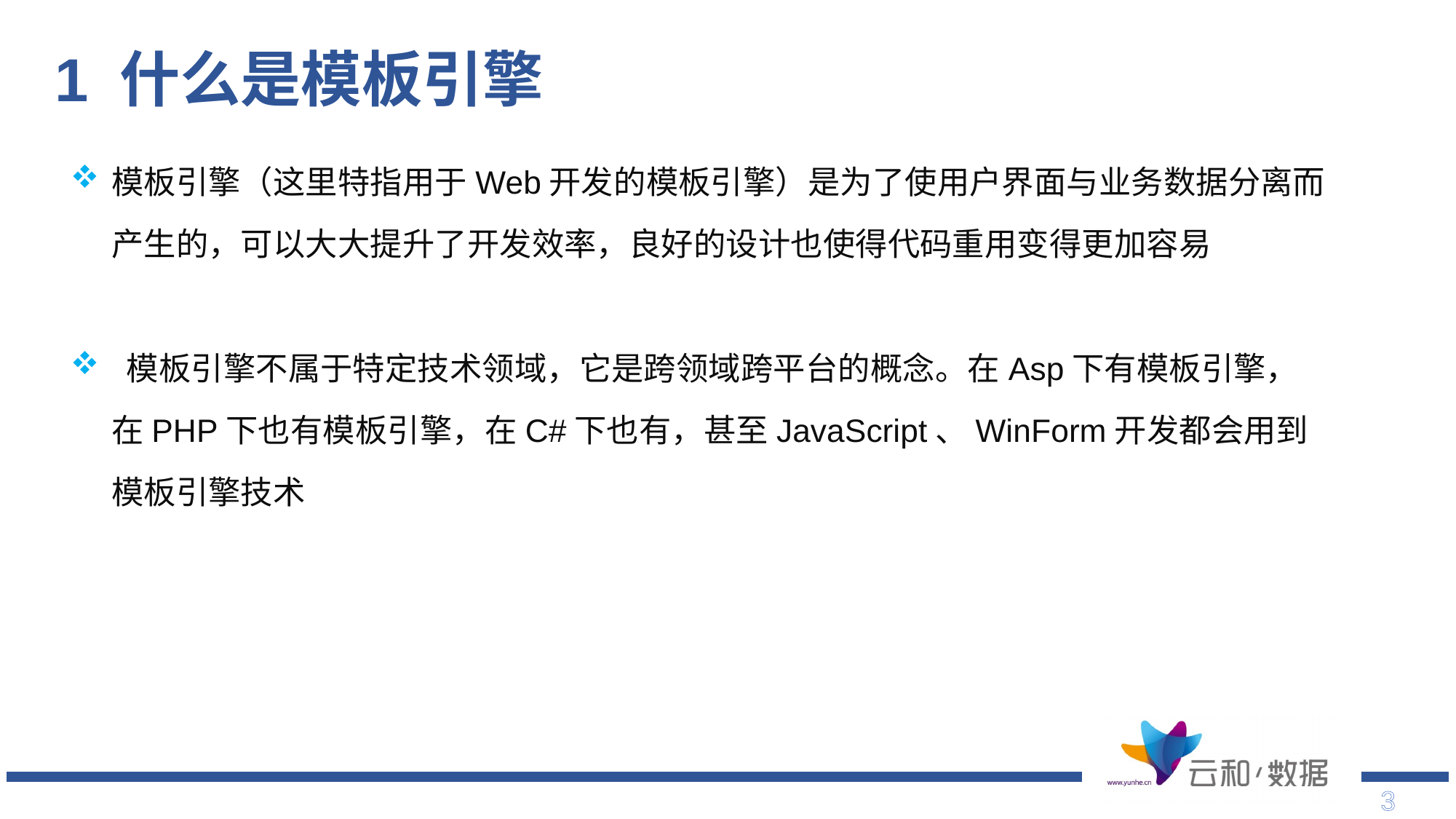

# 1 什么是模板引擎
模板引擎（这里特指用于Web开发的模板引擎）是为了使用户界面与业务数据分离而产生的，可以大大提升了开发效率，良好的设计也使得代码重用变得更加容易

 模板引擎不属于特定技术领域，它是跨领域跨平台的概念。在Asp下有模板引擎，在PHP下也有模板引擎，在C#下也有，甚至JavaScript、WinForm开发都会用到模板引擎技术